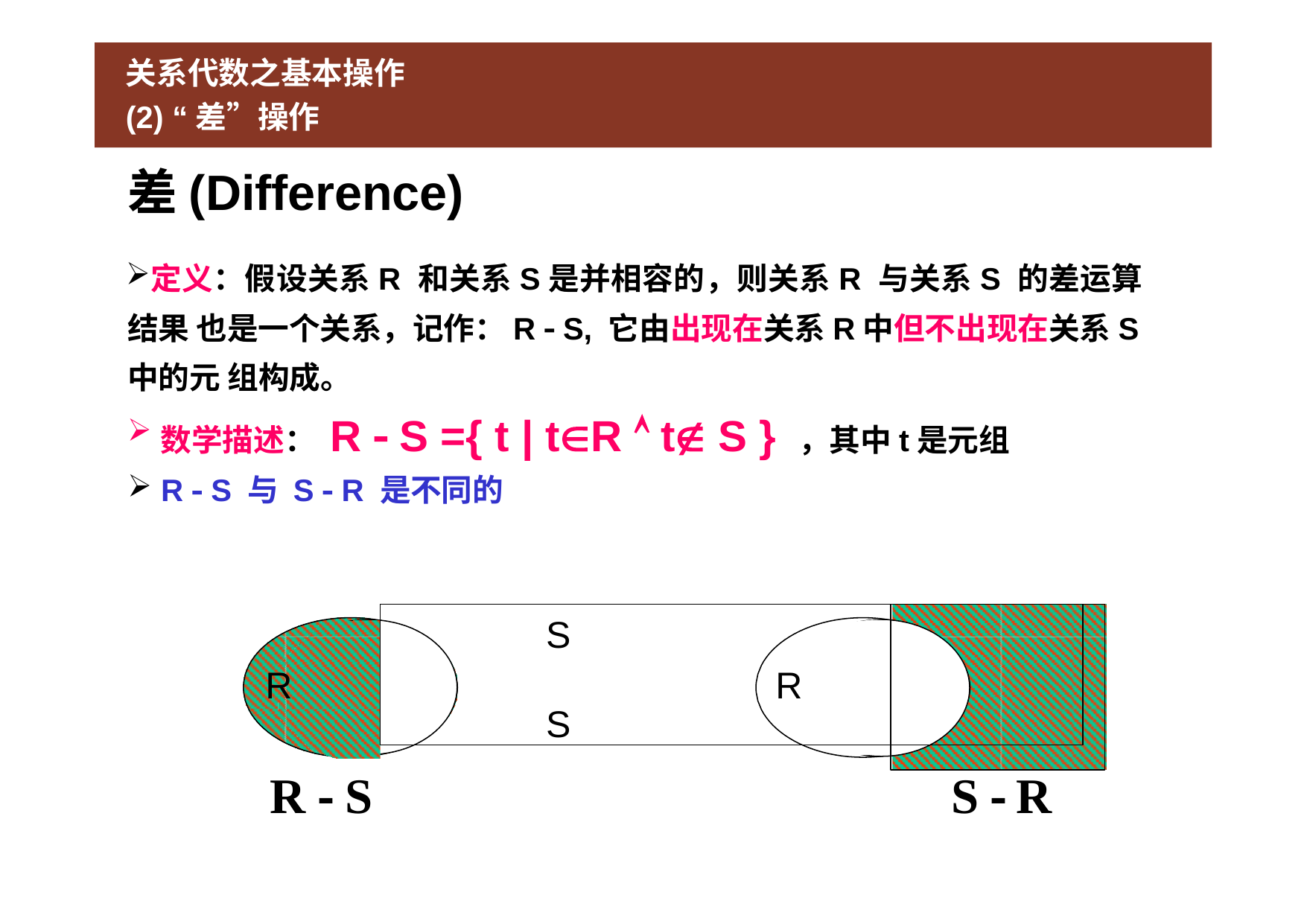

关系代数之基本操作
(2) “差”操作
差(Difference)
定义：假设关系R 和关系S是并相容的，则关系R 与关系S 的差运算结果 也是一个关系，记作：R − S, 它由出现在关系R中但不出现在关系S中的元 组构成。
数学描述： R − S ={ t | t∈R ∧ t∉ S } ，其中t是元组
R − S 与 S − R 是不同的
S	S

R
R
R − S	S − R